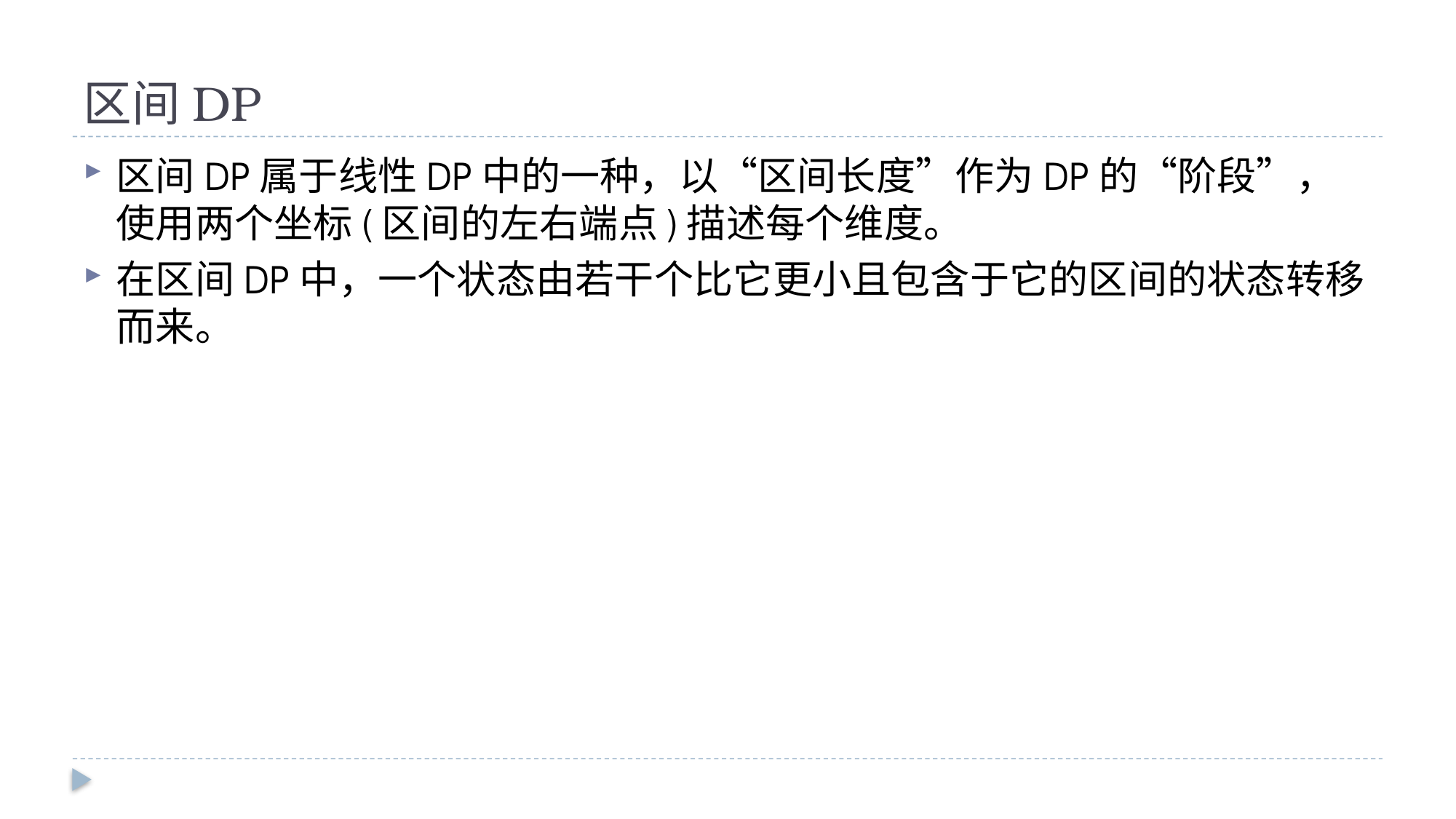

# 区间DP
区间DP属于线性DP中的一种，以“区间长度”作为DP的“阶段”，使用两个坐标(区间的左右端点)描述每个维度。
在区间DP中，一个状态由若干个比它更小且包含于它的区间的状态转移而来。